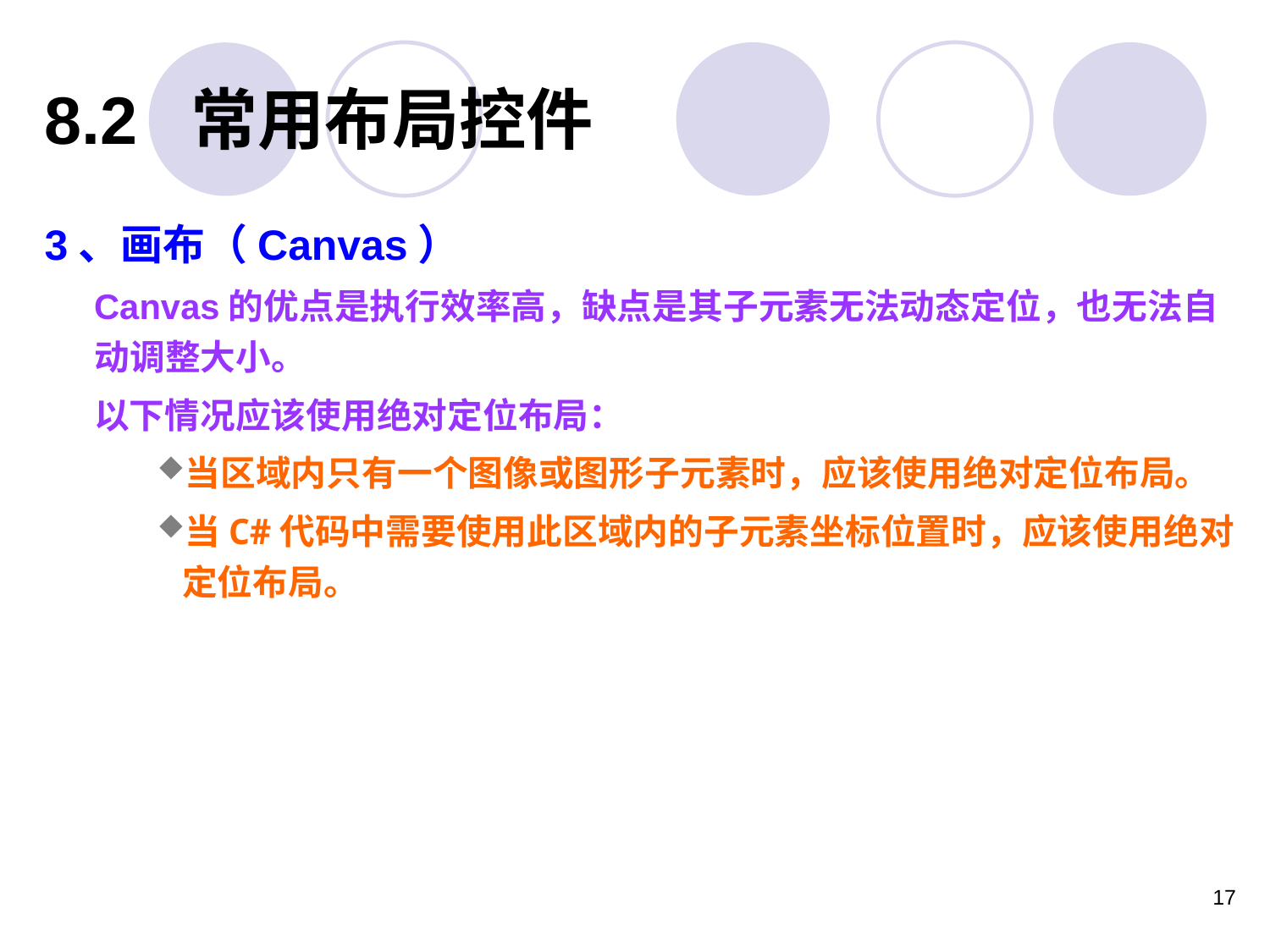

8.2  常用布局控件
3、画布（Canvas）
Canvas的优点是执行效率高，缺点是其子元素无法动态定位，也无法自动调整大小。
以下情况应该使用绝对定位布局：
当区域内只有一个图像或图形子元素时，应该使用绝对定位布局。
当C#代码中需要使用此区域内的子元素坐标位置时，应该使用绝对定位布局。
17